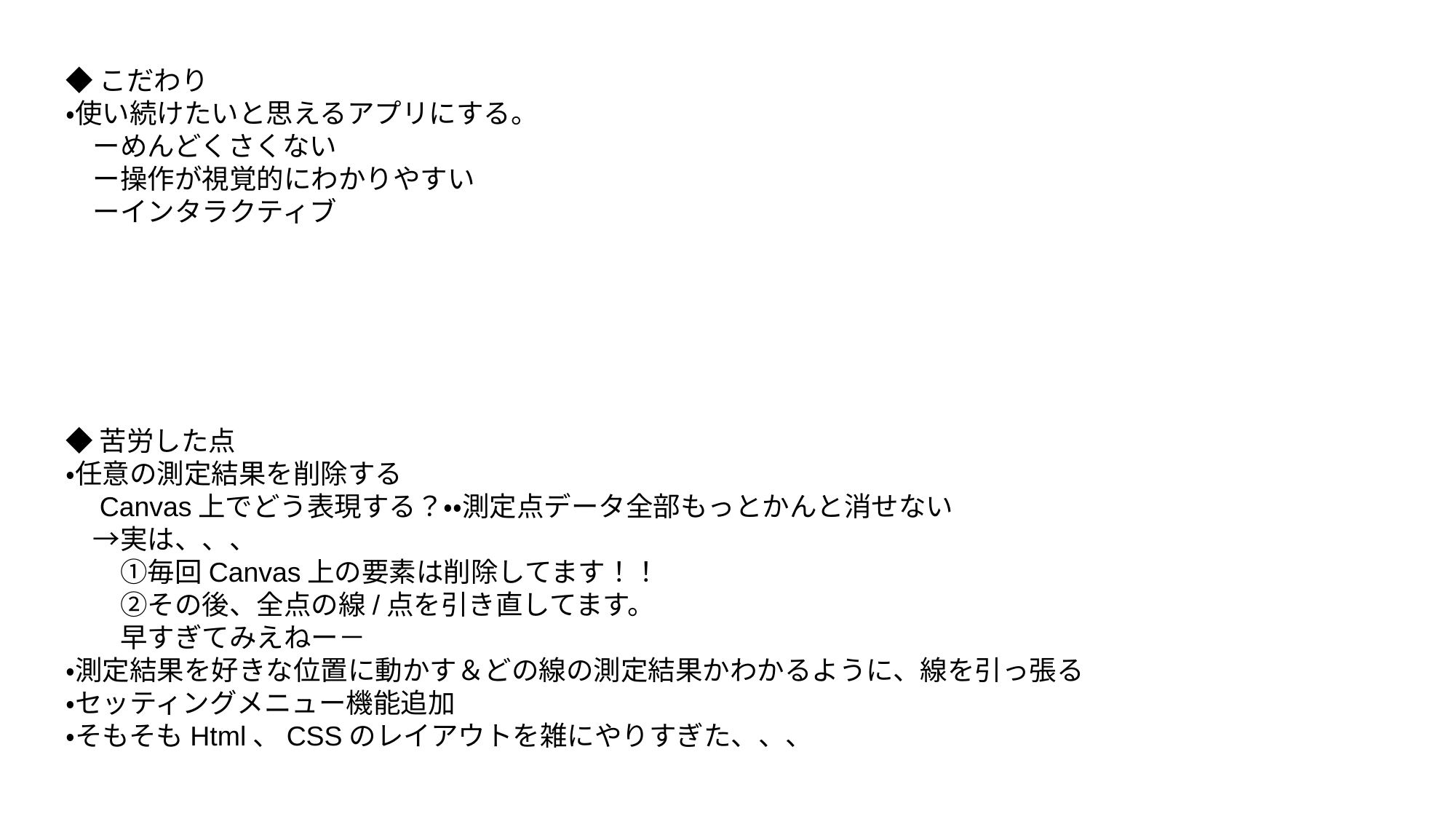

◆こだわり
・使い続けたいと思えるアプリにする。
　ーめんどくさくない
　ー操作が視覚的にわかりやすい
　ーインタラクティブ

◆苦労した点
・任意の測定結果を削除する
　Canvas上でどう表現する？・・測定点データ全部もっとかんと消せない
　→実は、、、
　　①毎回Canvas上の要素は削除してます！！
　　②その後、全点の線/点を引き直してます。
　　早すぎてみえねー－
・測定結果を好きな位置に動かす＆どの線の測定結果かわかるように、線を引っ張る
・セッティングメニュー機能追加
・そもそもHtml、CSSのレイアウトを雑にやりすぎた、、、